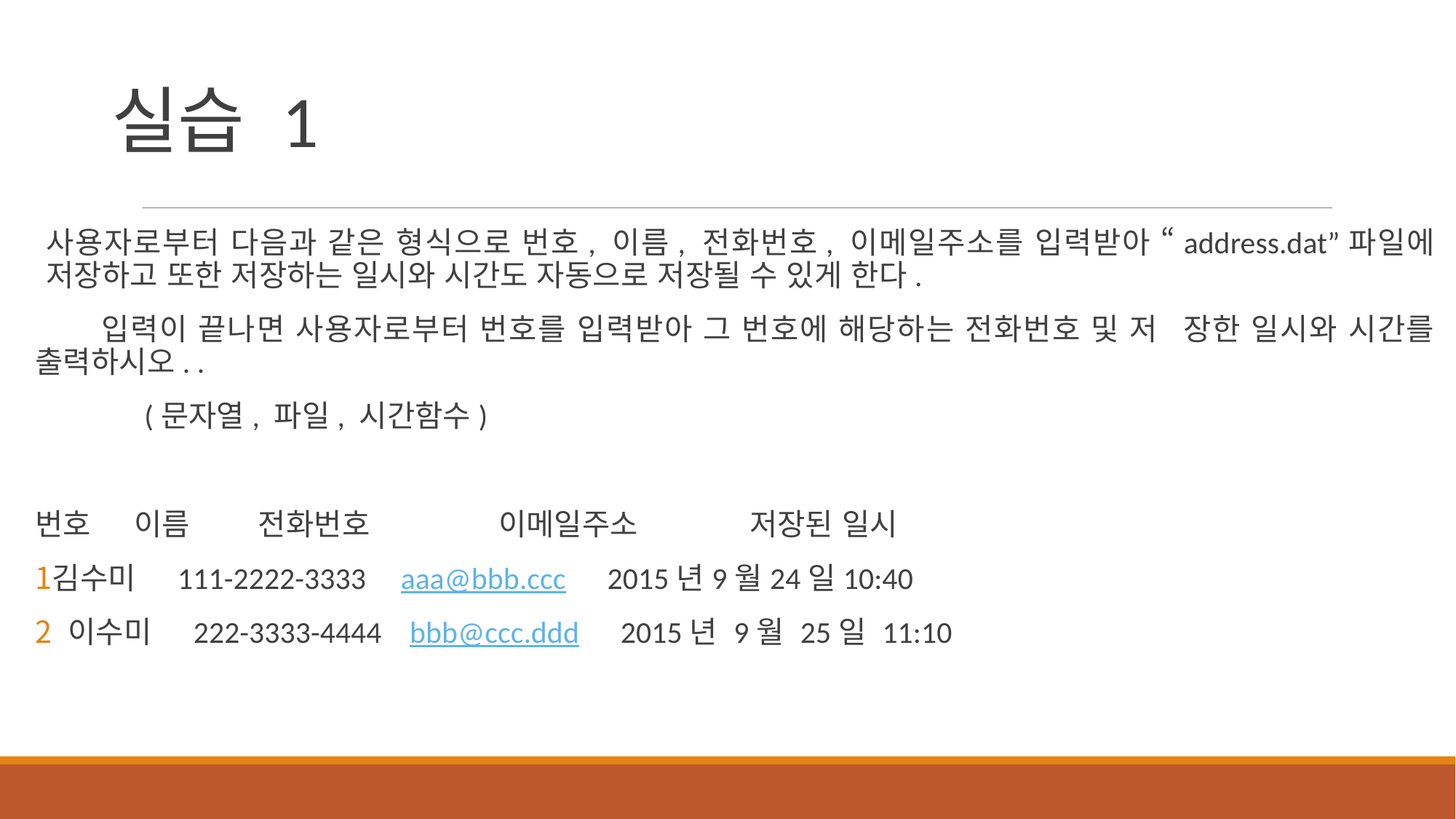

# 실습 1
사용자로부터 다음과 같은 형식으로 번호, 이름, 전화번호, 이메일주소를 입력받아 “address.dat”파일에 저장하고 또한 저장하는 일시와 시간도 자동으로 저장될 수 있게 한다.
      입력이 끝나면 사용자로부터 번호를 입력받아 그 번호에 해당하는 전화번호 및 저	장한 일시와 시간를 출력하시오. .
	(문자열, 파일, 시간함수)

번호     이름        전화번호               이메일주소             저장된 일시
김수미    111-2222-3333     aaa@bbb.ccc      2015년9월24일10:40
 이수미    222-3333-4444    bbb@ccc.ddd      2015년 9월 25일 11:10